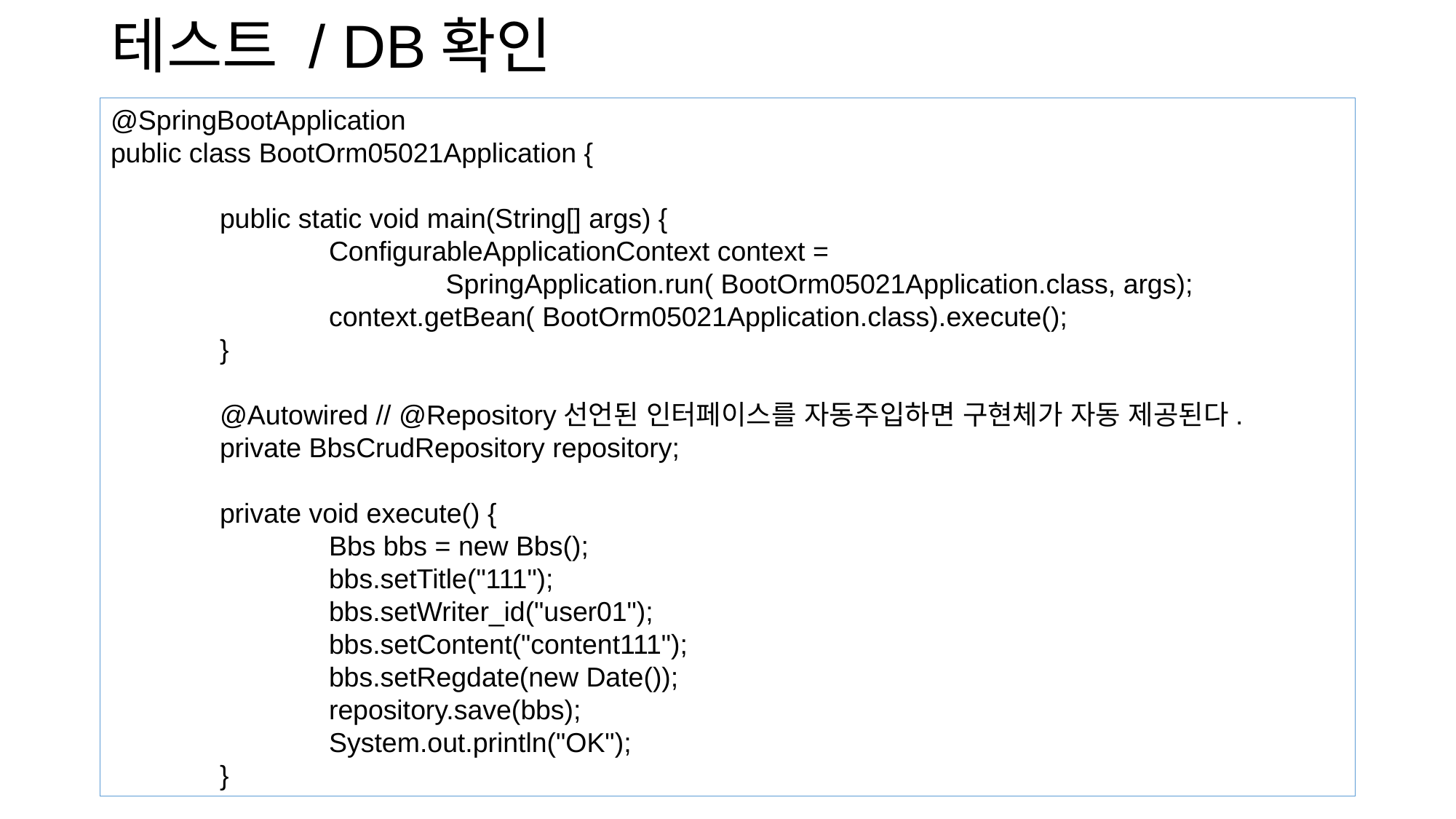

# 테스트 / DB확인

@SpringBootApplication
public class BootOrm05021Application {

	public static void main(String[] args) {
		ConfigurableApplicationContext context =
			 SpringApplication.run( BootOrm05021Application.class, args);
		context.getBean( BootOrm05021Application.class).execute();
	}

	@Autowired // @Repository선언된 인터페이스를 자동주입하면 구현체가 자동 제공된다.
	private BbsCrudRepository repository;

	private void execute() {
		Bbs bbs = new Bbs();
		bbs.setTitle("111");
		bbs.setWriter_id("user01");
		bbs.setContent("content111");
		bbs.setRegdate(new Date());
		repository.save(bbs);
		System.out.println("OK");
	}